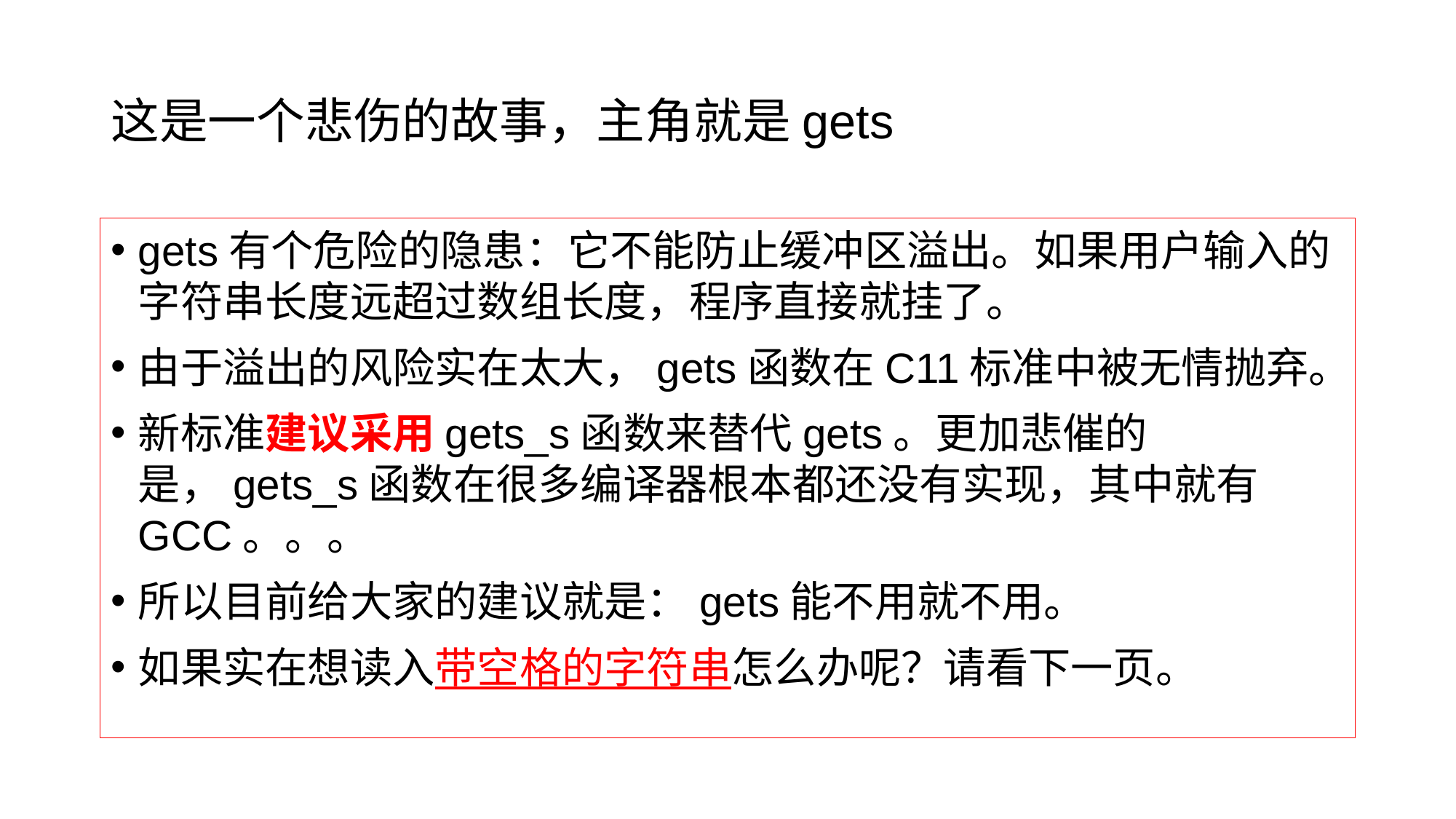

# 这是一个悲伤的故事，主角就是gets
gets有个危险的隐患：它不能防止缓冲区溢出。如果用户输入的字符串长度远超过数组长度，程序直接就挂了。
由于溢出的风险实在太大，gets函数在C11标准中被无情抛弃。
新标准建议采用gets_s函数来替代gets。更加悲催的是，gets_s函数在很多编译器根本都还没有实现，其中就有GCC。。。
所以目前给大家的建议就是：gets能不用就不用。
如果实在想读入带空格的字符串怎么办呢？请看下一页。